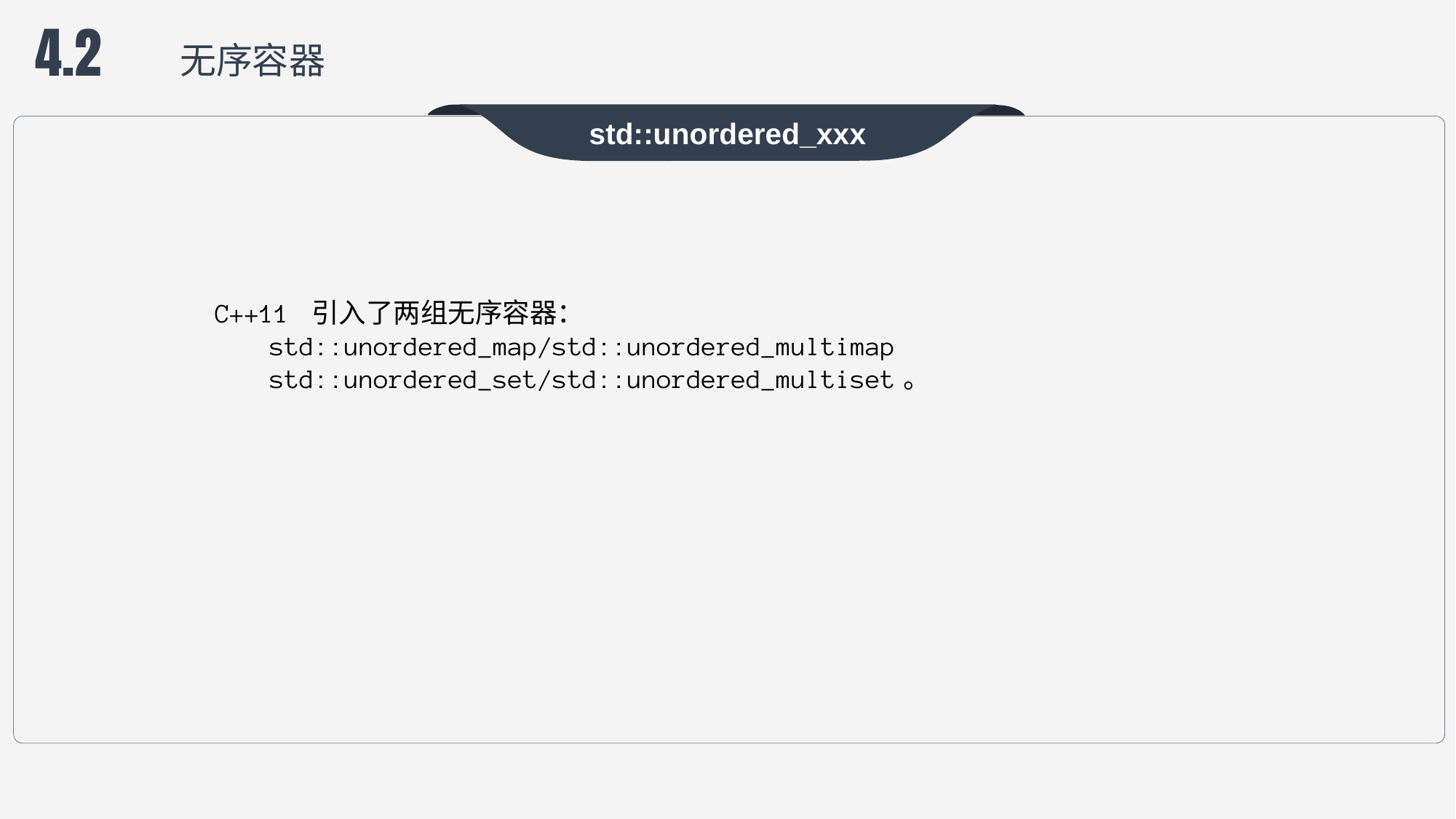

4.2
无序容器

std::unordered_xxx

C++11 引入了两组无序容器：
std::unordered_map/std::unordered_multimap std::unordered_set/std::unordered_multiset。